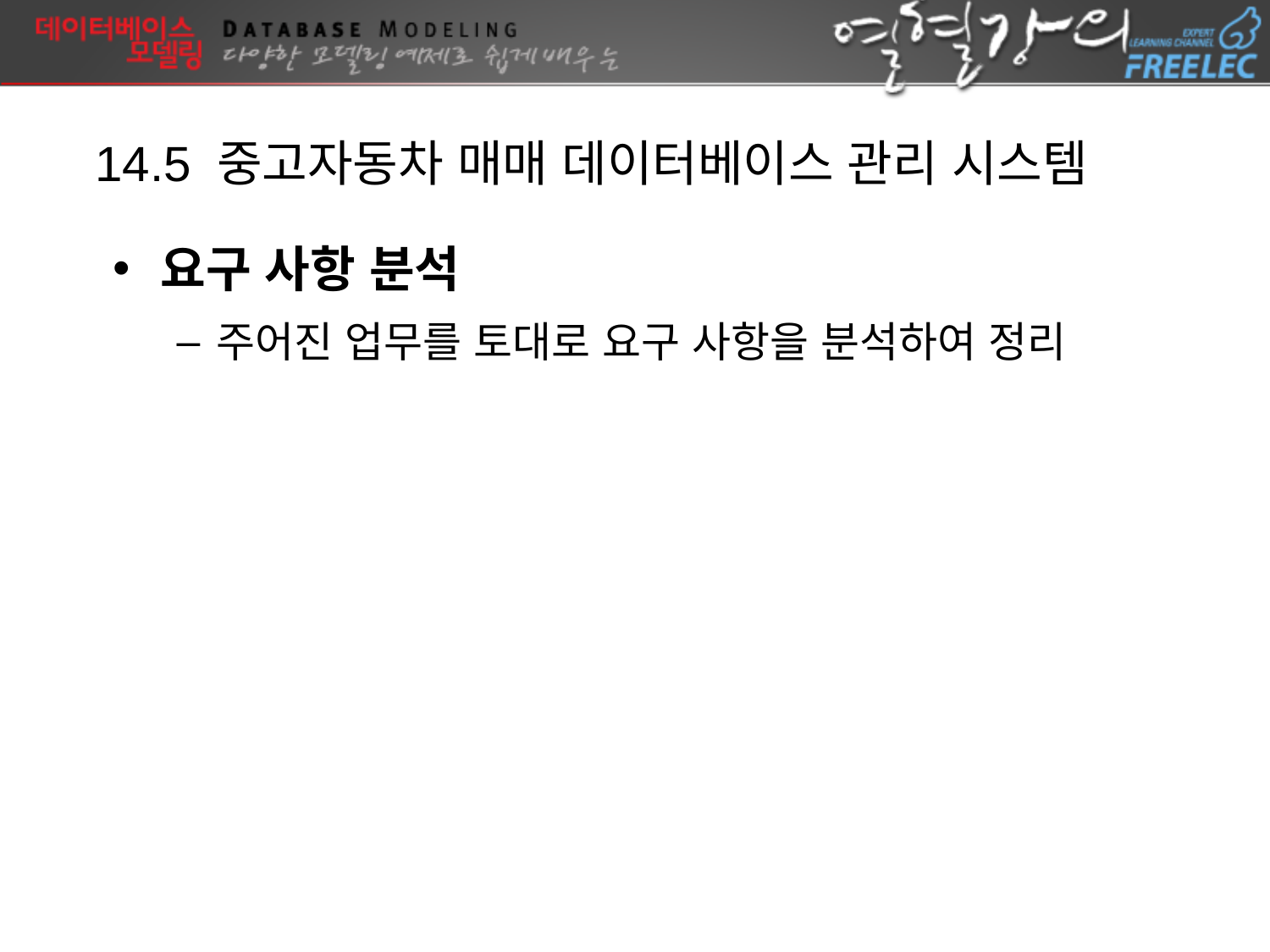

14.5 중고자동차 매매 데이터베이스 관리 시스템
요구 사항 분석
주어진 업무를 토대로 요구 사항을 분석하여 정리